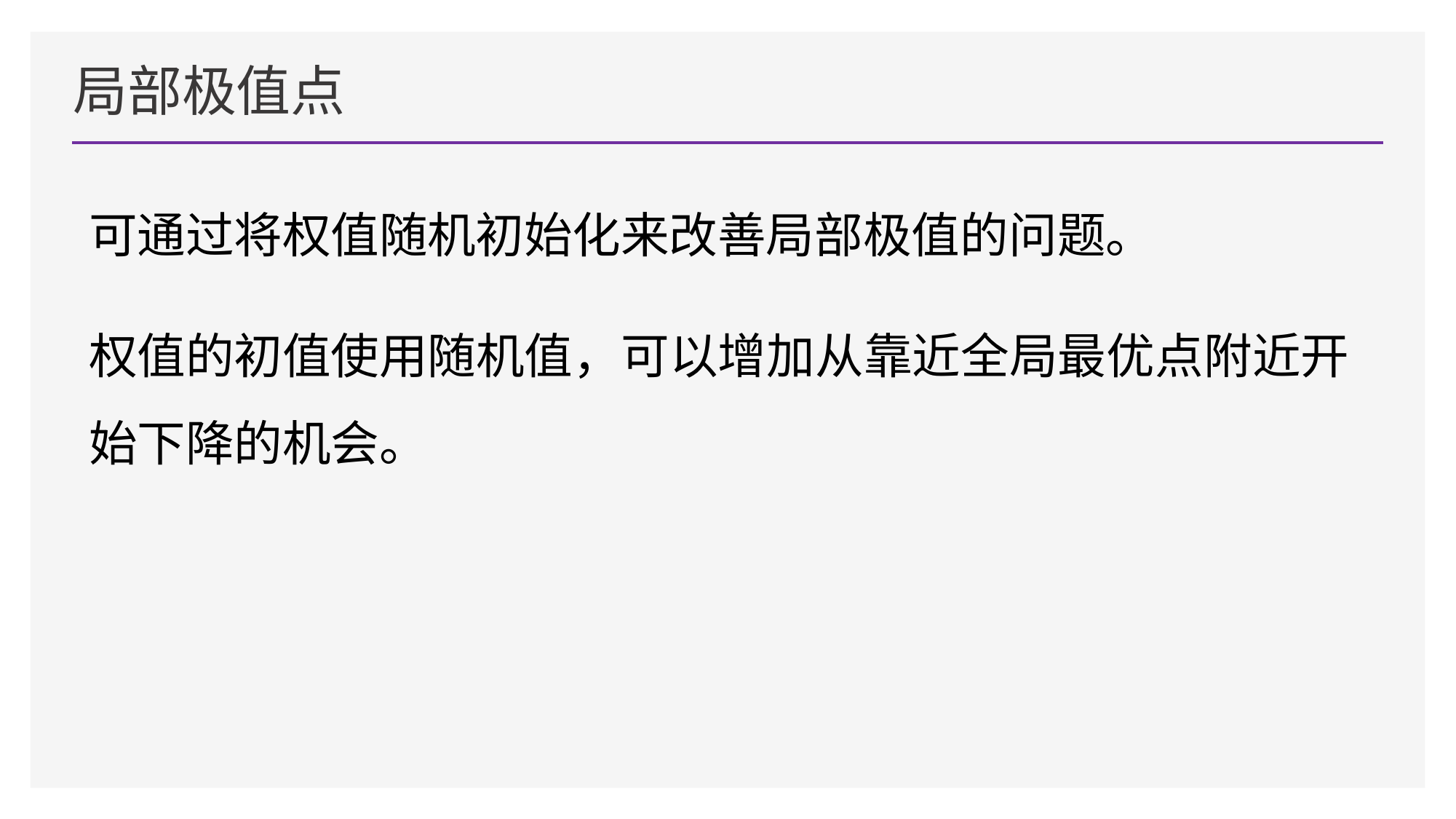

# 局部极值点
可通过将权值随机初始化来改善局部极值的问题。
权值的初值使用随机值，可以增加从靠近全局最优点附近开 始下降的机会。